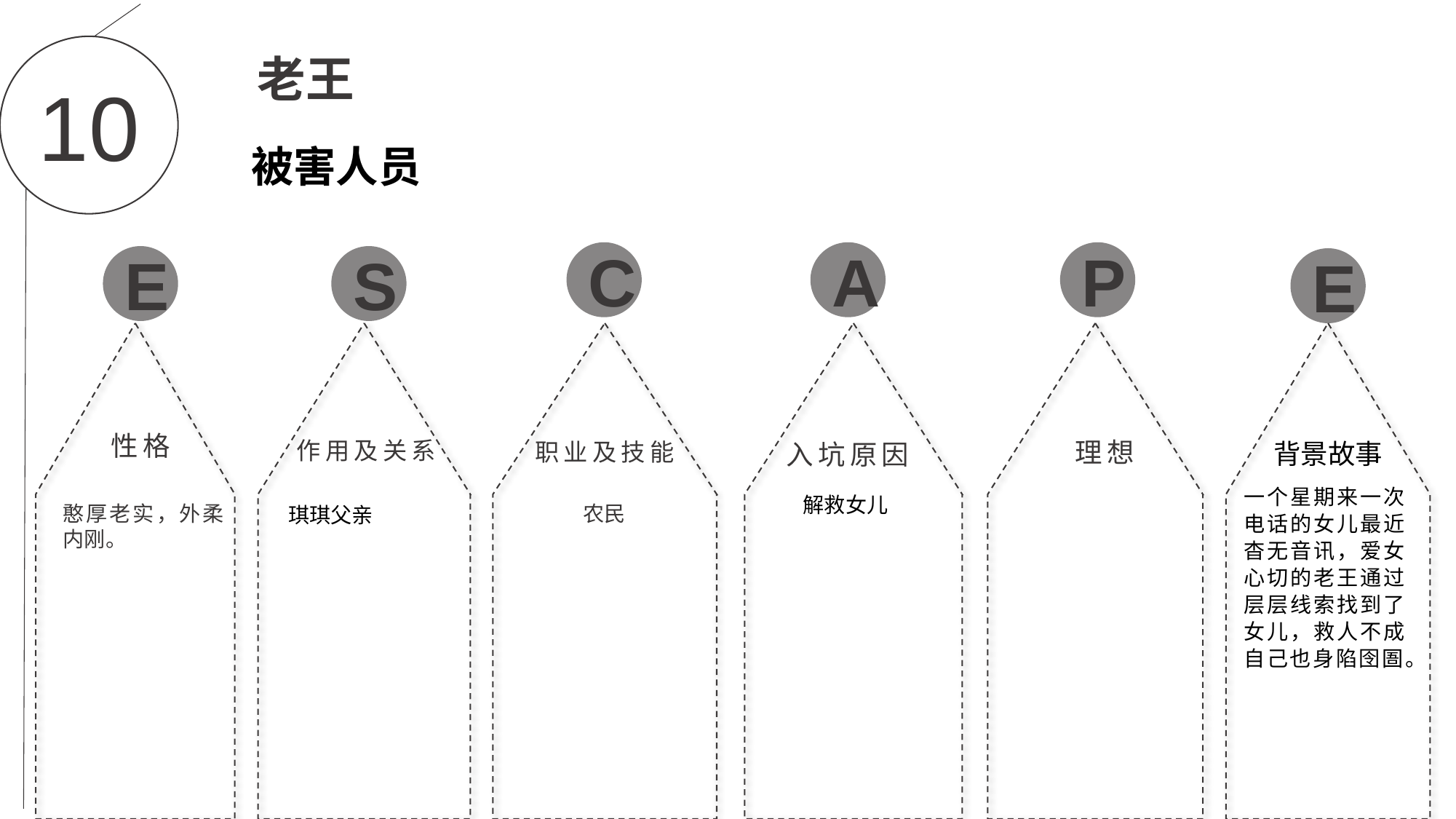

10

 老王
被害人员
C
A
P
E
S
E

性格
作用及关系
理想
职业及技能
背景故事
入坑原因
一个星期来一次电话的女儿最近杳无音讯，爱女心切的老王通过层层线索找到了女儿，救人不成自己也身陷囹圄。
解救女儿
琪琪父亲
农民

憨厚老实，外柔内刚。